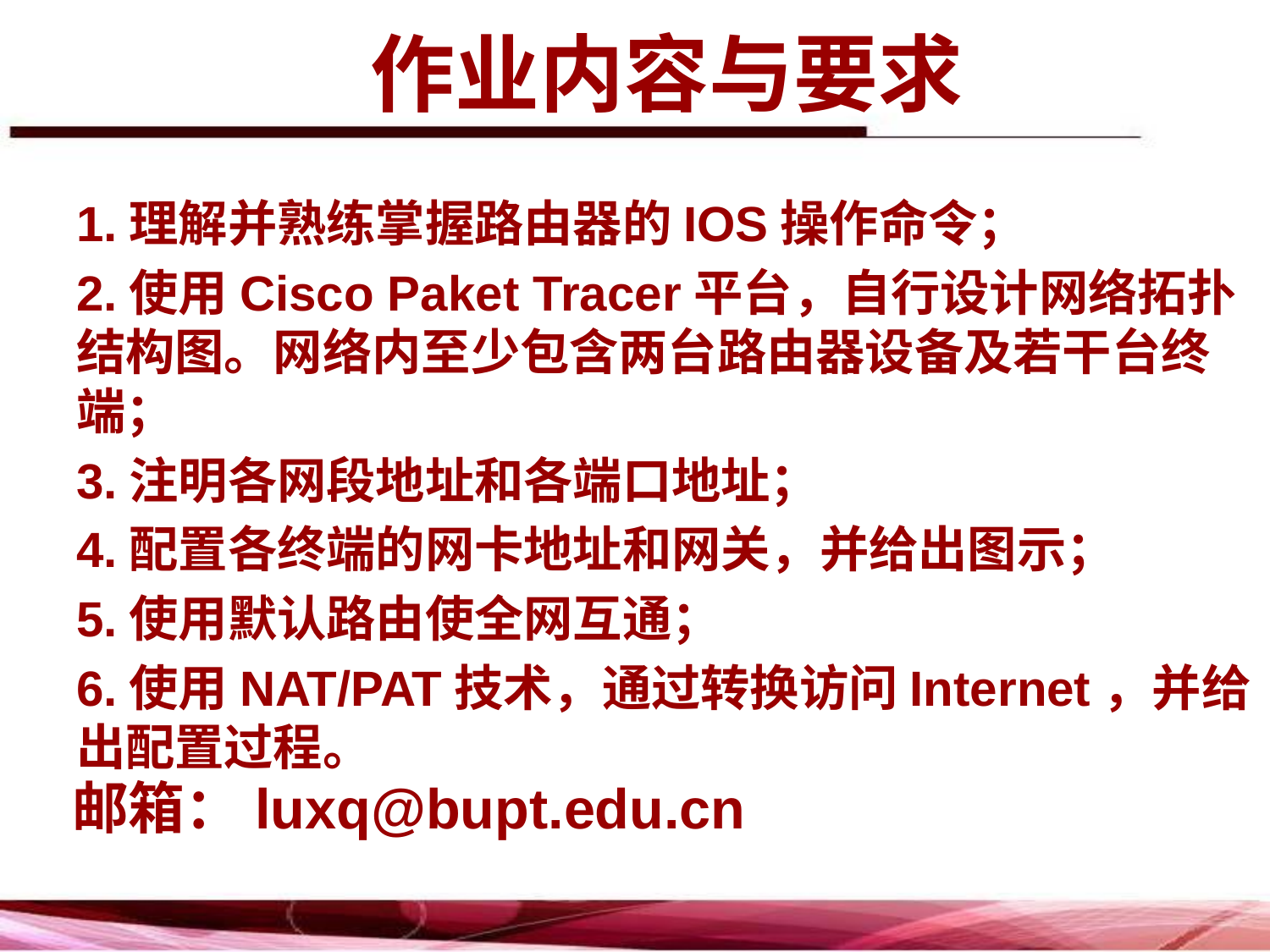

# 作业内容与要求
1.理解并熟练掌握路由器的IOS操作命令；
2.使用Cisco Paket Tracer平台，自行设计网络拓扑结构图。网络内至少包含两台路由器设备及若干台终端；
3.注明各网段地址和各端口地址；
4.配置各终端的网卡地址和网关，并给出图示；
5.使用默认路由使全网互通；
6.使用NAT/PAT技术，通过转换访问Internet，并给出配置过程。
邮箱：luxq@bupt.edu.cn